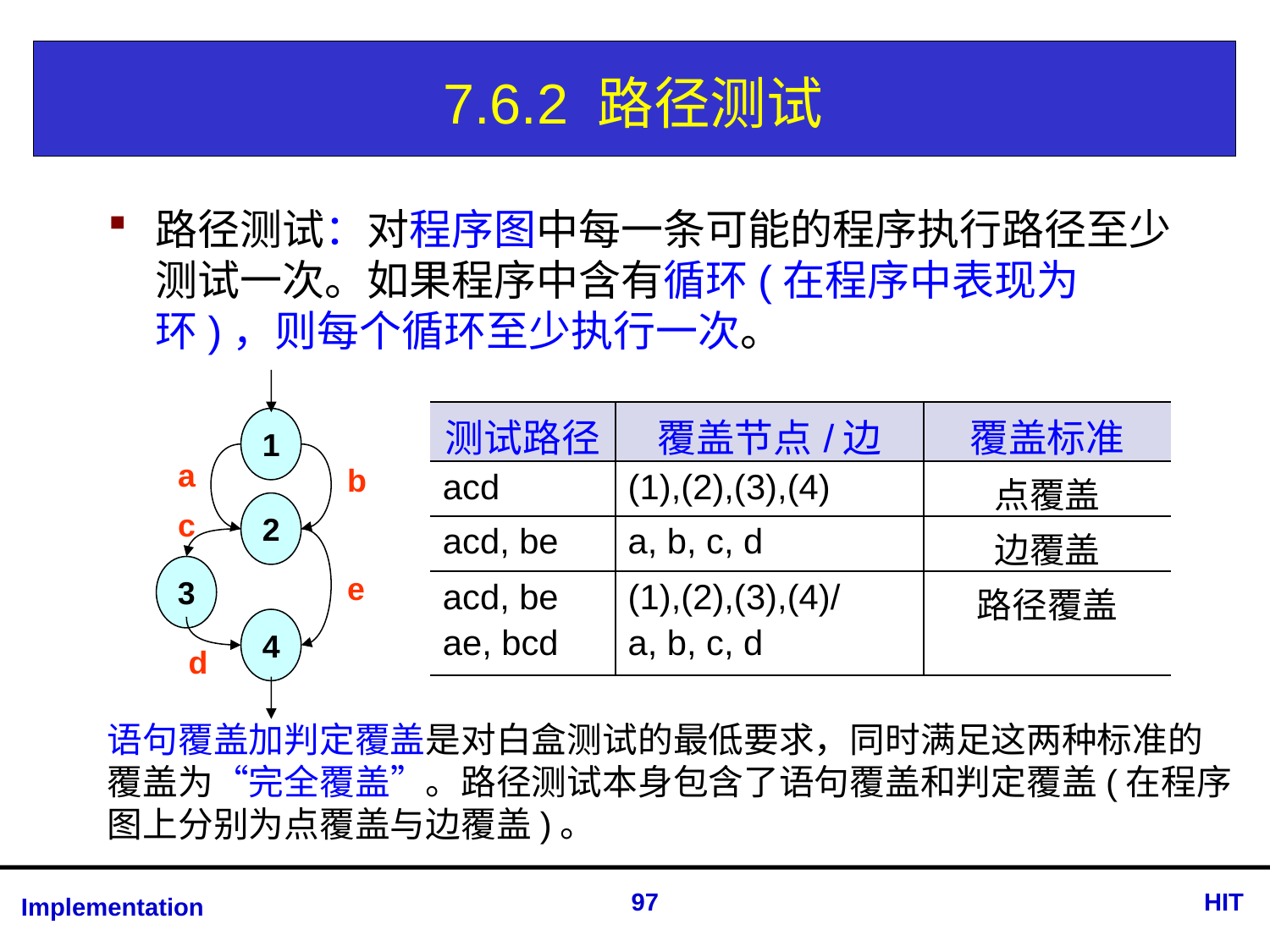

# 7.6.2 路径测试
路径测试：对程序图中每一条可能的程序执行路径至少测试一次。如果程序中含有循环(在程序中表现为环)，则每个循环至少执行一次。

| 测试路径 | 覆盖节点/边 | 覆盖标准 |
| --- | --- | --- |
| acd | (1),(2),(3),(4) | 点覆盖 |
| acd, be | a, b, c, d | 边覆盖 |
| acd, be ae, bcd | (1),(2),(3),(4)/ a, b, c, d | 路径覆盖 |
1
a
b
2
c
3
e
4
d

语句覆盖加判定覆盖是对白盒测试的最低要求，同时满足这两种标准的覆盖为“完全覆盖”。路径测试本身包含了语句覆盖和判定覆盖(在程序图上分别为点覆盖与边覆盖)。